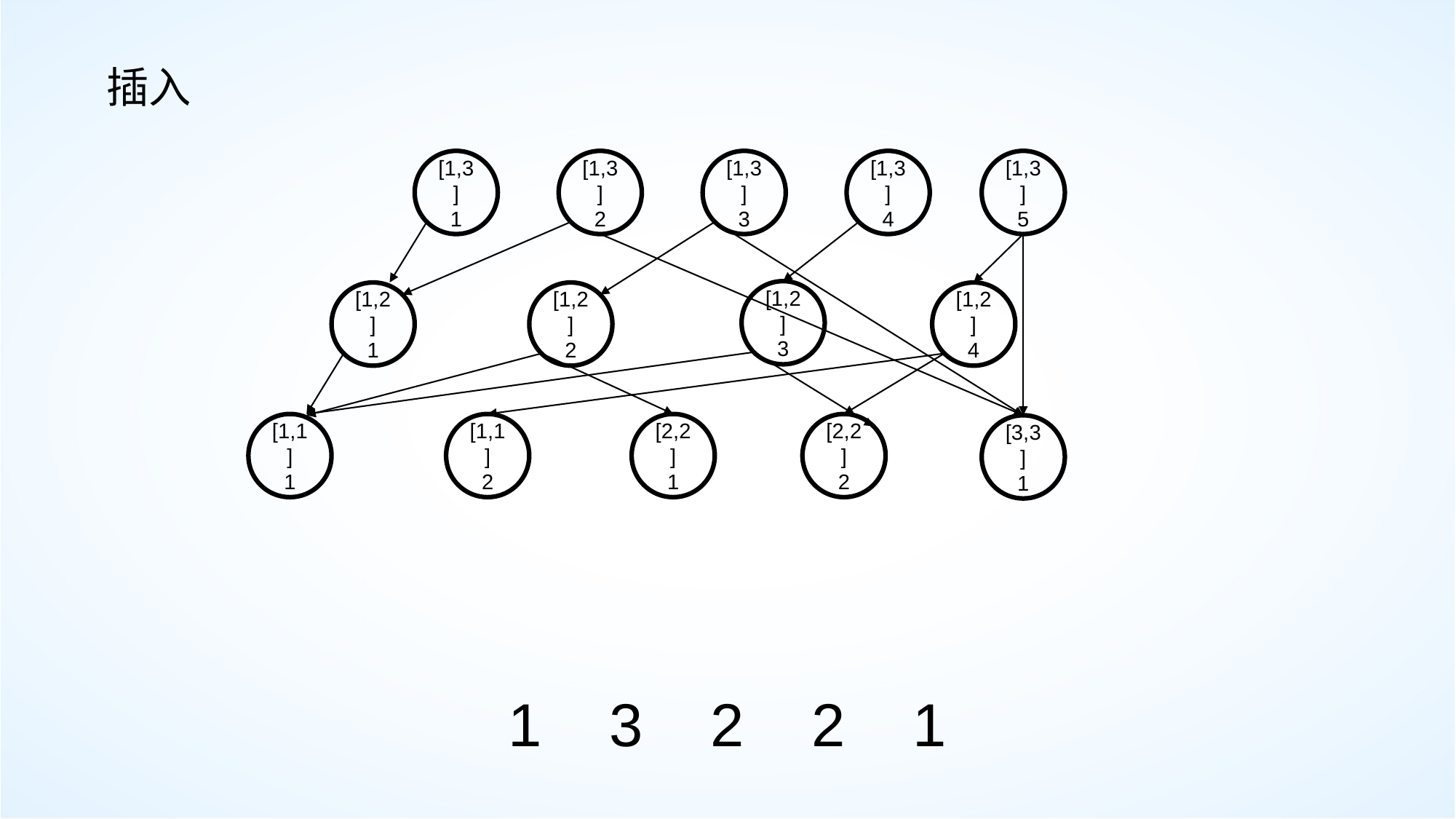

插入
[1,3]
3
[1,3]
4
[1,3]
5
[1,3]
2
[1,3]
1
[1,2]
3
[1,2]
2
[1,2]
4
[1,2]
1
[1,1]
1
[2,2]
1
[1,1]
2
[2,2]
2
[3,3]
1
1    3    2    2    1